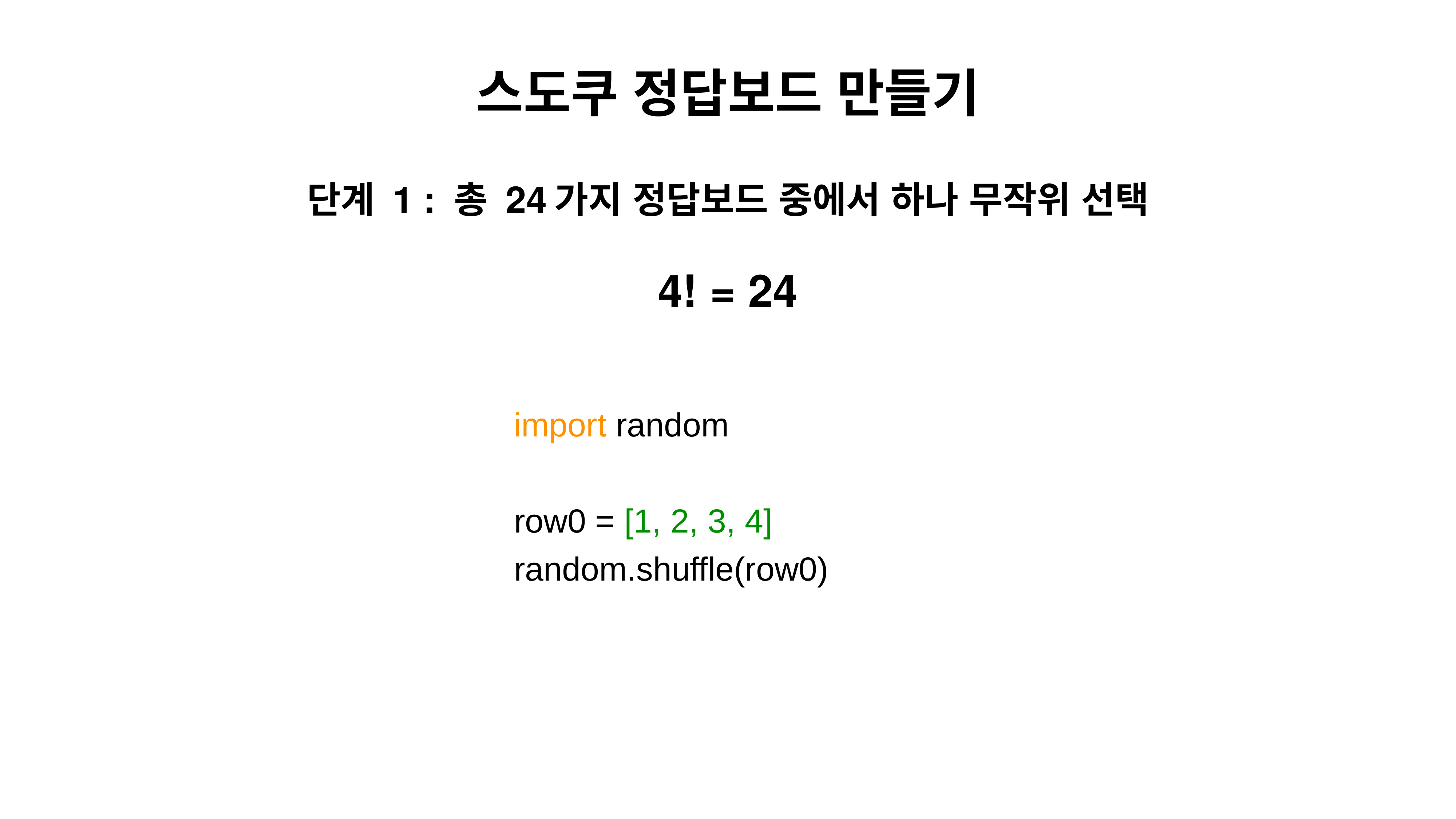

스도쿠 정답보드 만들기
단계 1 : 총 24가지 정답보드 중에서 하나 무작위 선택
4! = 24
import random

row0 = [1, 2, 3, 4]
random.shuffle(row0)